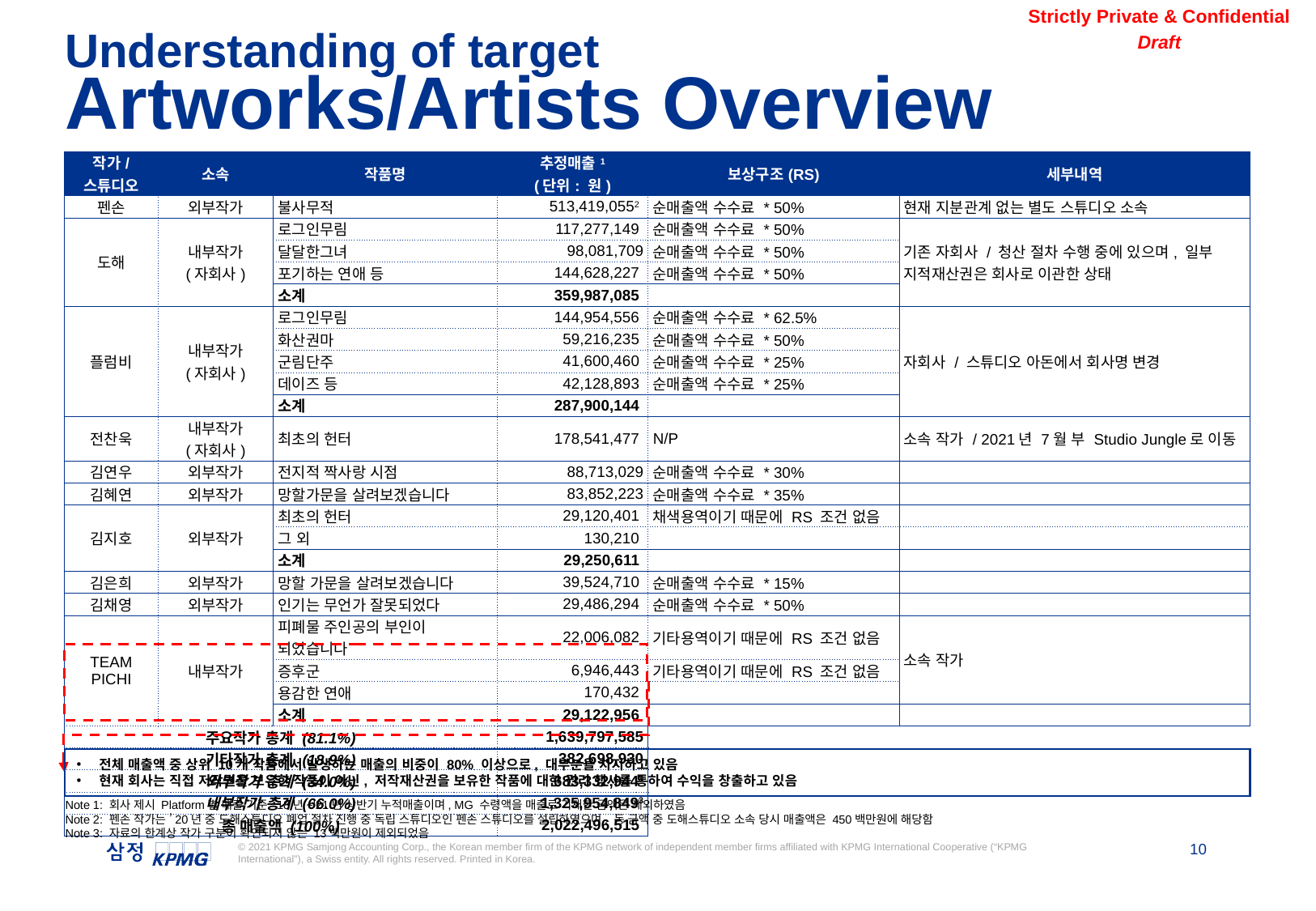

Understanding of target
Artworks/Artists Overview
| 작가/ 스튜디오 | 소속 | 작품명 | 추정매출1 (단위: 원) | 보상구조(RS) | 세부내역 |
| --- | --- | --- | --- | --- | --- |
| 펜손 | 외부작가 | 불사무적 | 513,419,0552 | 순매출액 수수료 \* 50% | 현재 지분관계 없는 별도 스튜디오 소속 |
| 도해 | 내부작가 (자회사) | 로그인무림 | 117,277,149 | 순매출액 수수료 \* 50% | 기존 자회사 / 청산 절차 수행 중에 있으며, 일부 지적재산권은 회사로 이관한 상태 |
|  |  | 달달한그녀 | 98,081,709 | 순매출액 수수료 \* 50% |  |
|  |  | 포기하는 연애 등 | 144,628,227 | 순매출액 수수료 \* 50% |  |
|  |  | 소계 | 359,987,085 |  |  |
| 플럼비 | 내부작가 (자회사) | 로그인무림 | 144,954,556 | 순매출액 수수료 \* 62.5% | 자회사 / 스튜디오 아돈에서 회사명 변경 |
|  |  | 화산권마 | 59,216,235 | 순매출액 수수료 \* 50% |  |
|  |  | 군림단주 | 41,600,460 | 순매출액 수수료 \* 25% |  |
|  |  | 데이즈 등 | 42,128,893 | 순매출액 수수료 \* 25% |  |
|  |  | 소계 | 287,900,144 |  |  |
| 전찬욱 | 내부작가 (자회사) | 최초의 헌터 | 178,541,477 | N/P | 소속 작가 / 2021년 7월 부 Studio Jungle로 이동 |
| 김연우 | 외부작가 | 전지적 짝사랑 시점 | 88,713,029 | 순매출액 수수료 \* 30% |  |
| 김혜연 | 외부작가 | 망할가문을 살려보겠습니다 | 83,852,223 | 순매출액 수수료 \* 35% |  |
| 김지호 | 외부작가 | 최초의 헌터 | 29,120,401 | 채색용역이기 때문에 RS 조건 없음 |  |
|  |  | 그 외 | 130,210 |  |  |
|  |  | 소계 | 29,250,611 |  |  |
| 김은희 | 외부작가 | 망할 가문을 살려보겠습니다 | 39,524,710 | 순매출액 수수료 \* 15% |  |
| 김채영 | 외부작가 | 인기는 무언가 잘못되었다 | 29,486,294 | 순매출액 수수료 \* 50% |  |
| TEAM PICHI | 내부작가 | 피폐물 주인공의 부인이 되었습니다 | 22,006,082 | 기타용역이기 때문에 RS 조건 없음 | 소속 작가 |
|  |  | 증후군 | 6,946,443 | 기타용역이기 때문에 RS 조건 없음 |  |
|  |  | 용감한 연애 | 170,432 |  |  |
|  |  | 소계 | 29,122,956 |  |  |
| 주요작가 총계 (81.1%) |  |  | 1,639,797,585 |  |  |
| 기타작가 총계 (18.9%) |  |  | 382,698,930 |  |  |
| 외부작가 총계 (34.0%) |  |  | 683,332,9443 |  |  |
| 내부작가 총계 (66.0%) |  |  | 1,325,954,8493 |  |  |
| 총 매출액 (100%) |  |  | 2,022,496,515 |  |  |

전체 매출액 중 상위 10개 작품에서 발생하는 매출의 비중이 80% 이상으로, 대부분을 차지하고 있음
현재 회사는 직접 저작권을 보유한 작품이 아닌, 저작재산권을 보유한 작품에 대한 권리 행사를 통하여 수익을 창출하고 있음
Note 1: 회사 제시 Platform별 매출 기준 ’18년~’21년 상반기 누적매출이며, MG 수령액을 매출로 기재한 금액은 제외하였음
Note 2: 펜손 작가는 ’20년 중 도해스튜디오 폐업 절차 진행 중 독립 스튜디오인 펜손 스튜디오를 설립하였으며, 동 금액 중 도해스튜디오 소속 당시 매출액은 450백만원에 해당함
Note 3: 자료의 한계상 작가 구분이 확인되지 않는 13백만원이 제외되었음